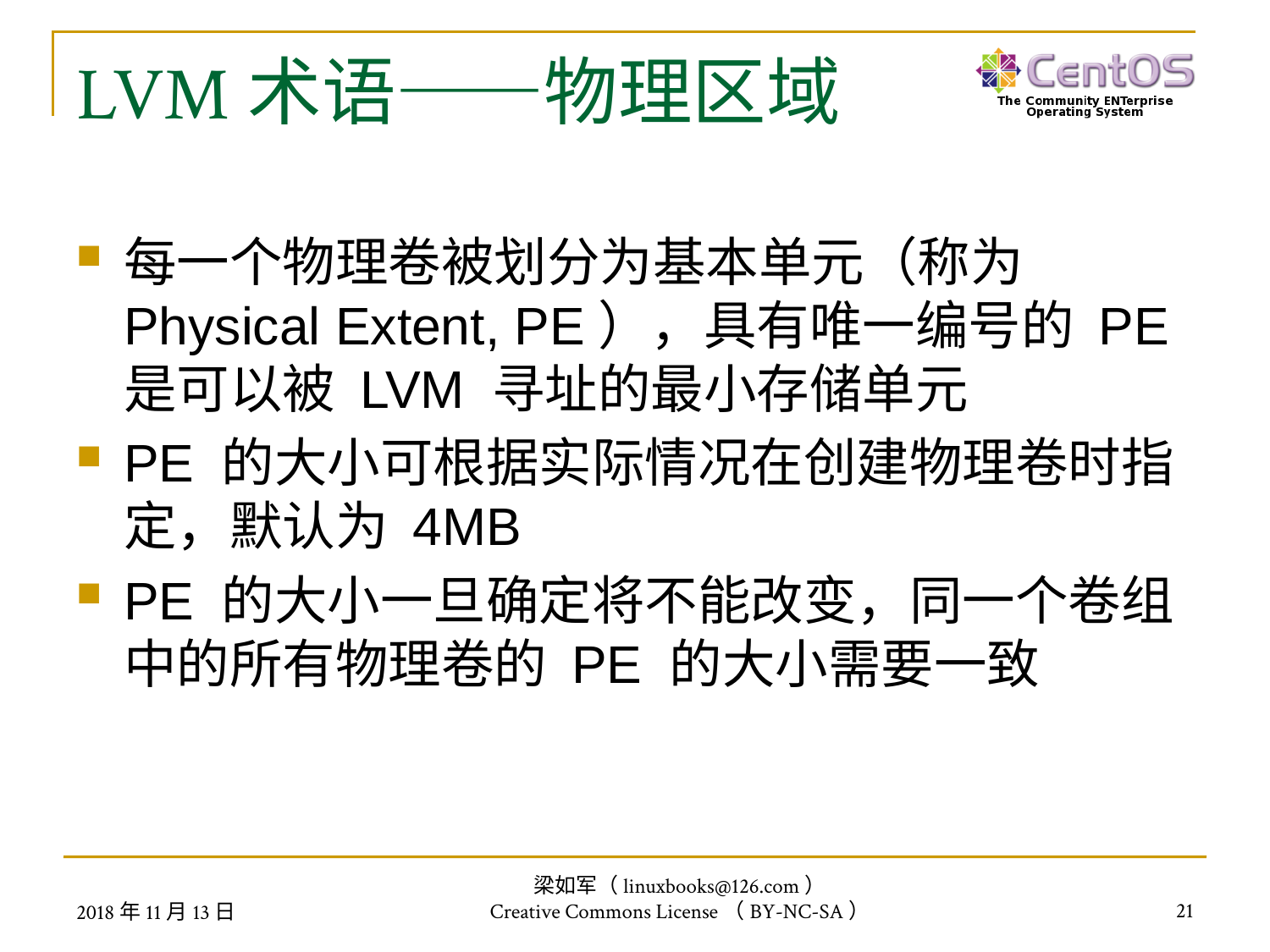

# LVM术语——物理区域
每一个物理卷被划分为基本单元（称为 Physical Extent, PE），具有唯一编号的 PE 是可以被 LVM 寻址的最小存储单元
PE 的大小可根据实际情况在创建物理卷时指定，默认为 4MB
PE 的大小一旦确定将不能改变，同一个卷组中的所有物理卷的 PE 的大小需要一致
梁如军（linuxbooks@126.com）
Creative Commons License（BY-NC-SA）
2018年11月13日
21